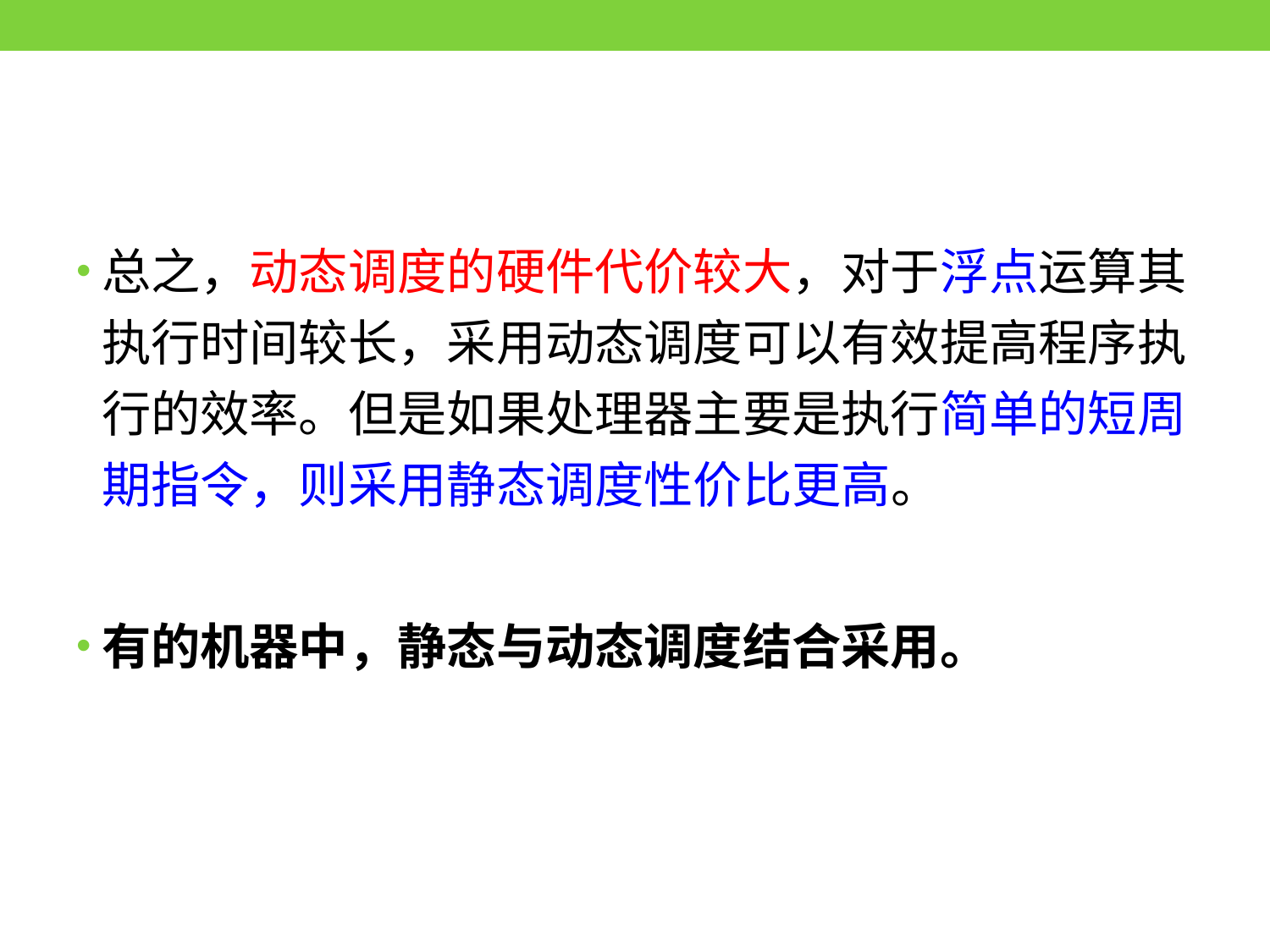

87
总之，动态调度的硬件代价较大，对于浮点运算其执行时间较长，采用动态调度可以有效提高程序执行的效率。但是如果处理器主要是执行简单的短周期指令，则采用静态调度性价比更高。

有的机器中，静态与动态调度结合采用。